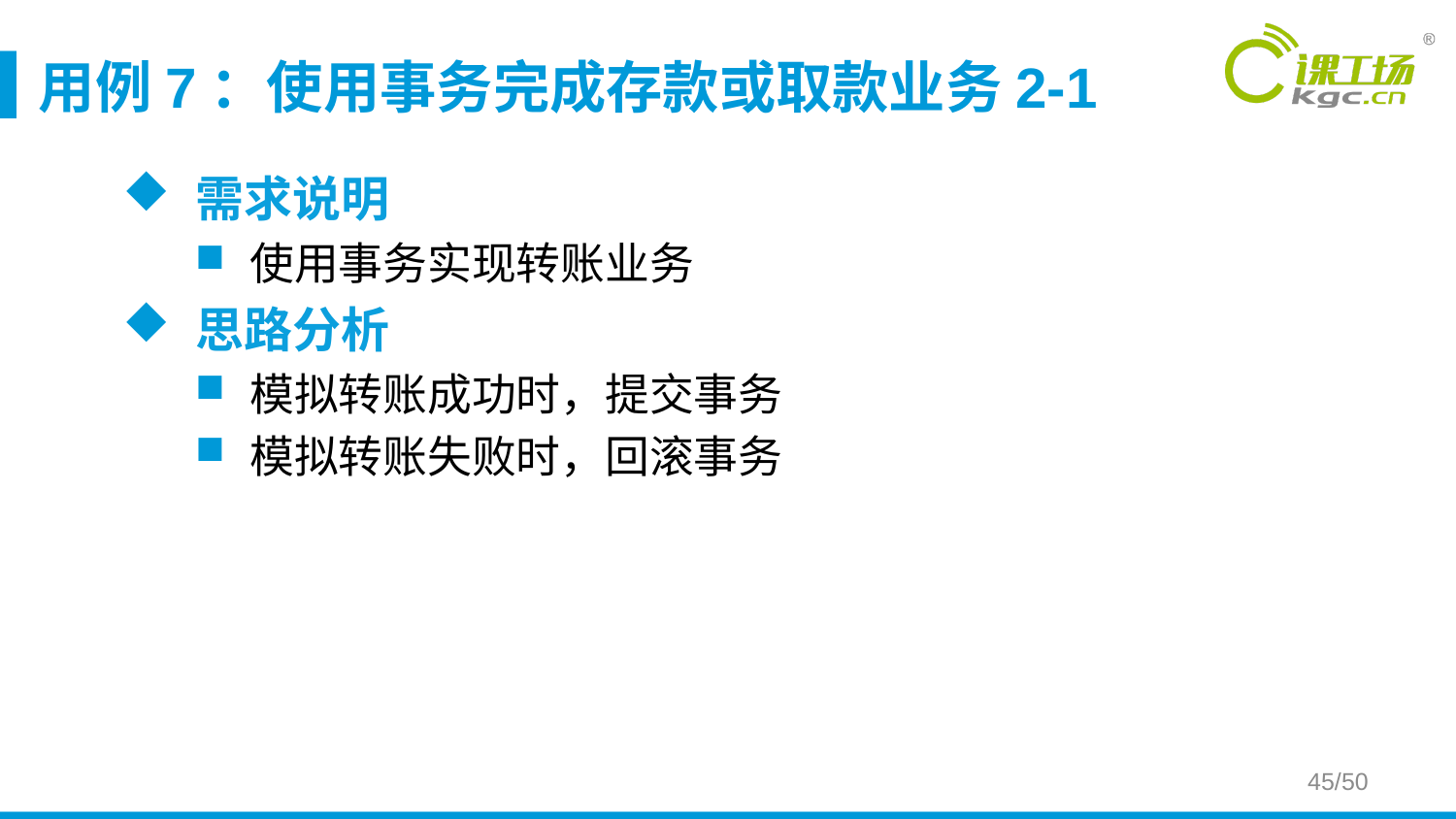

# 用例7：使用事务完成存款或取款业务2-1
需求说明
使用事务实现转账业务
思路分析
模拟转账成功时，提交事务
模拟转账失败时，回滚事务
45/50